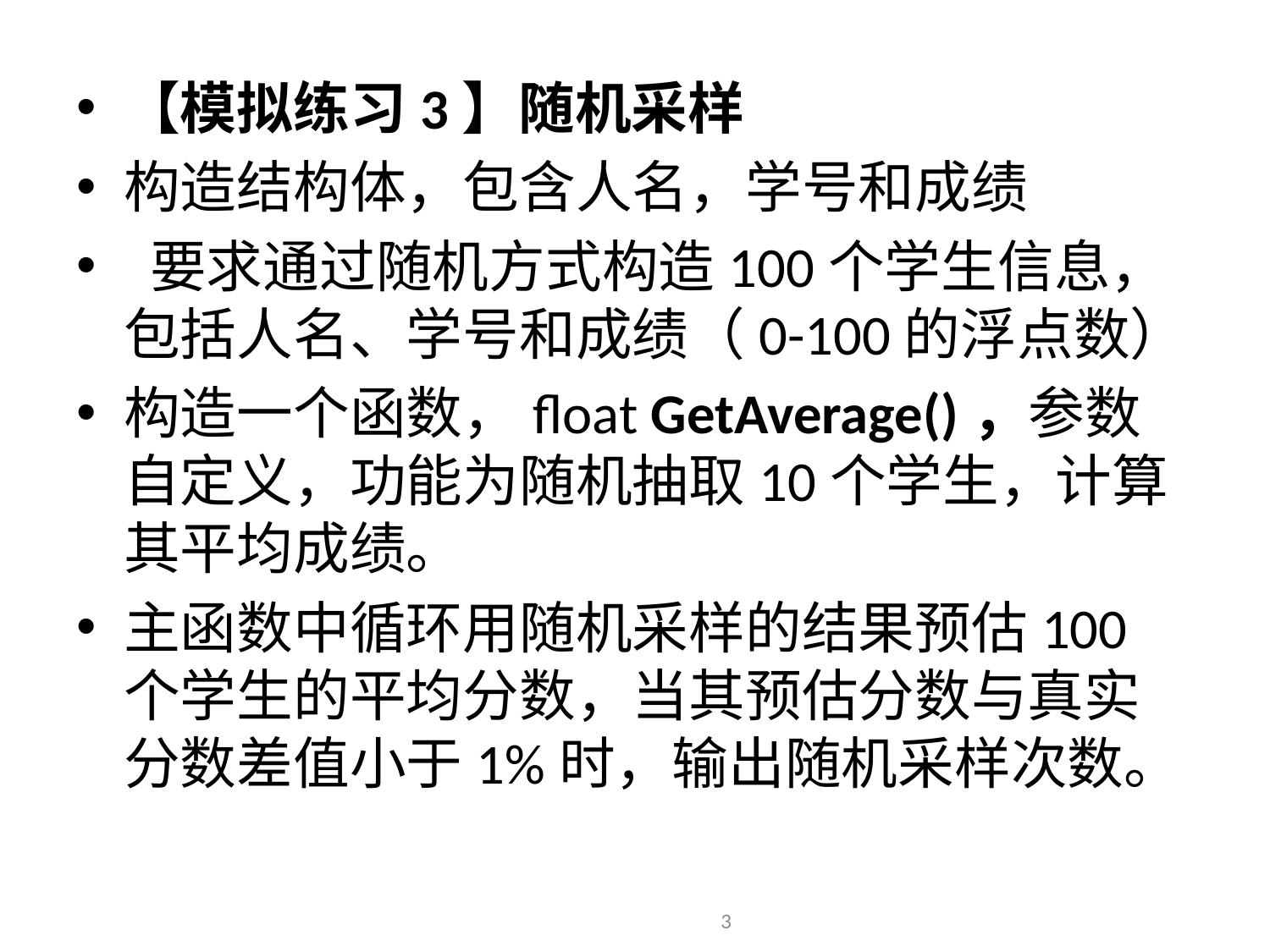

【模拟练习3】随机采样
构造结构体，包含人名，学号和成绩
 要求通过随机方式构造100个学生信息，包括人名、学号和成绩（0-100的浮点数）
构造一个函数，float GetAverage()，参数自定义，功能为随机抽取10个学生，计算其平均成绩。
主函数中循环用随机采样的结果预估100个学生的平均分数，当其预估分数与真实分数差值小于1%时，输出随机采样次数。
3